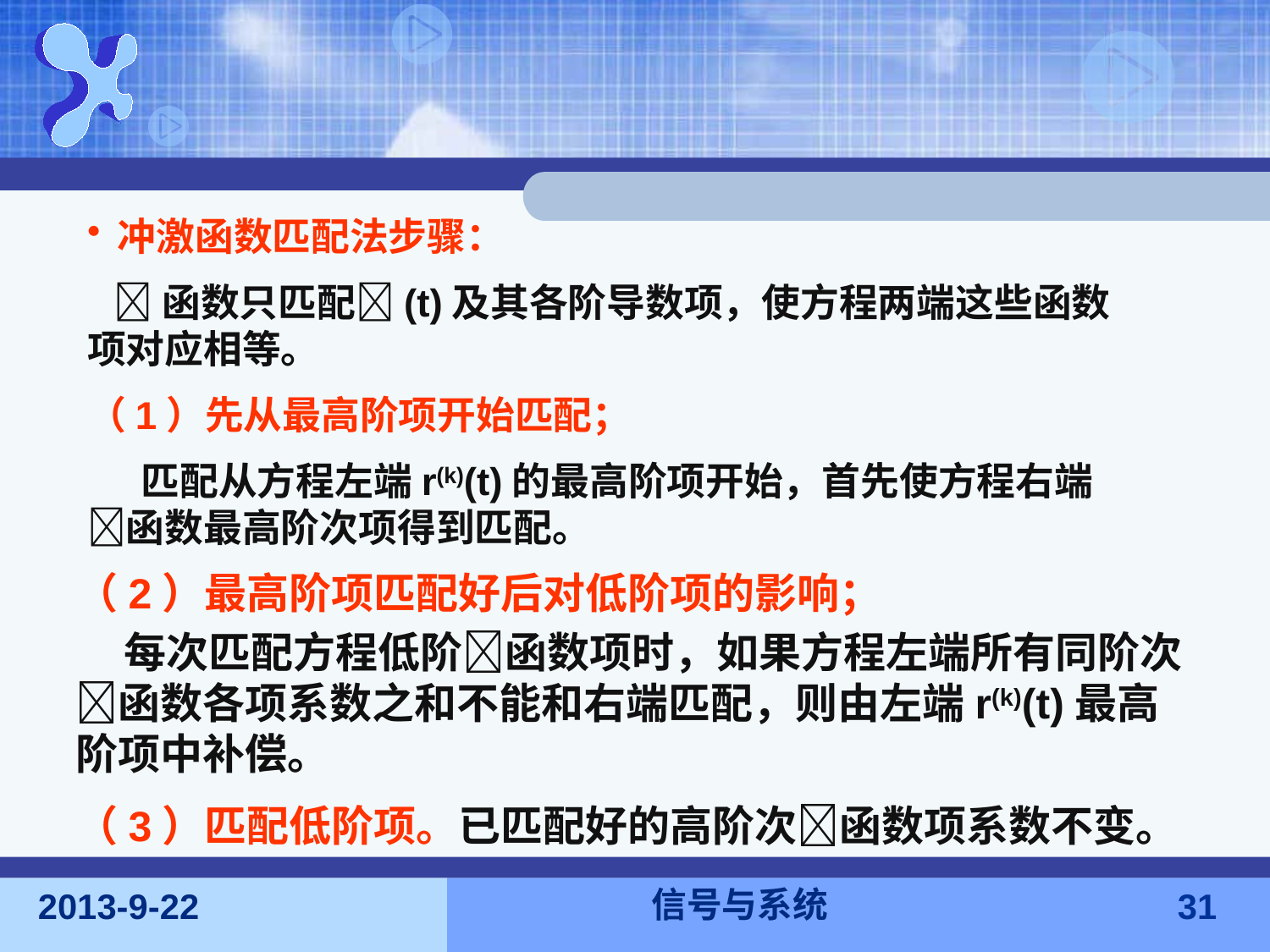

冲激函数匹配法步骤：
   δ函数只匹配δ(t)及其各阶导数项，使方程两端这些函数项对应相等。
（1）先从最高阶项开始匹配；
     匹配从方程左端r(k)(t)的最高阶项开始，首先使方程右端δ函数最高阶次项得到匹配。
（2）最高阶项匹配好后对低阶项的影响；
    每次匹配方程低阶δ函数项时，如果方程左端所有同阶次δ函数各项系数之和不能和右端匹配，则由左端r(k)(t)最高阶项中补偿。
（3）匹配低阶项。已匹配好的高阶次δ函数项系数不变。
信号与系统
2013-9-22
31